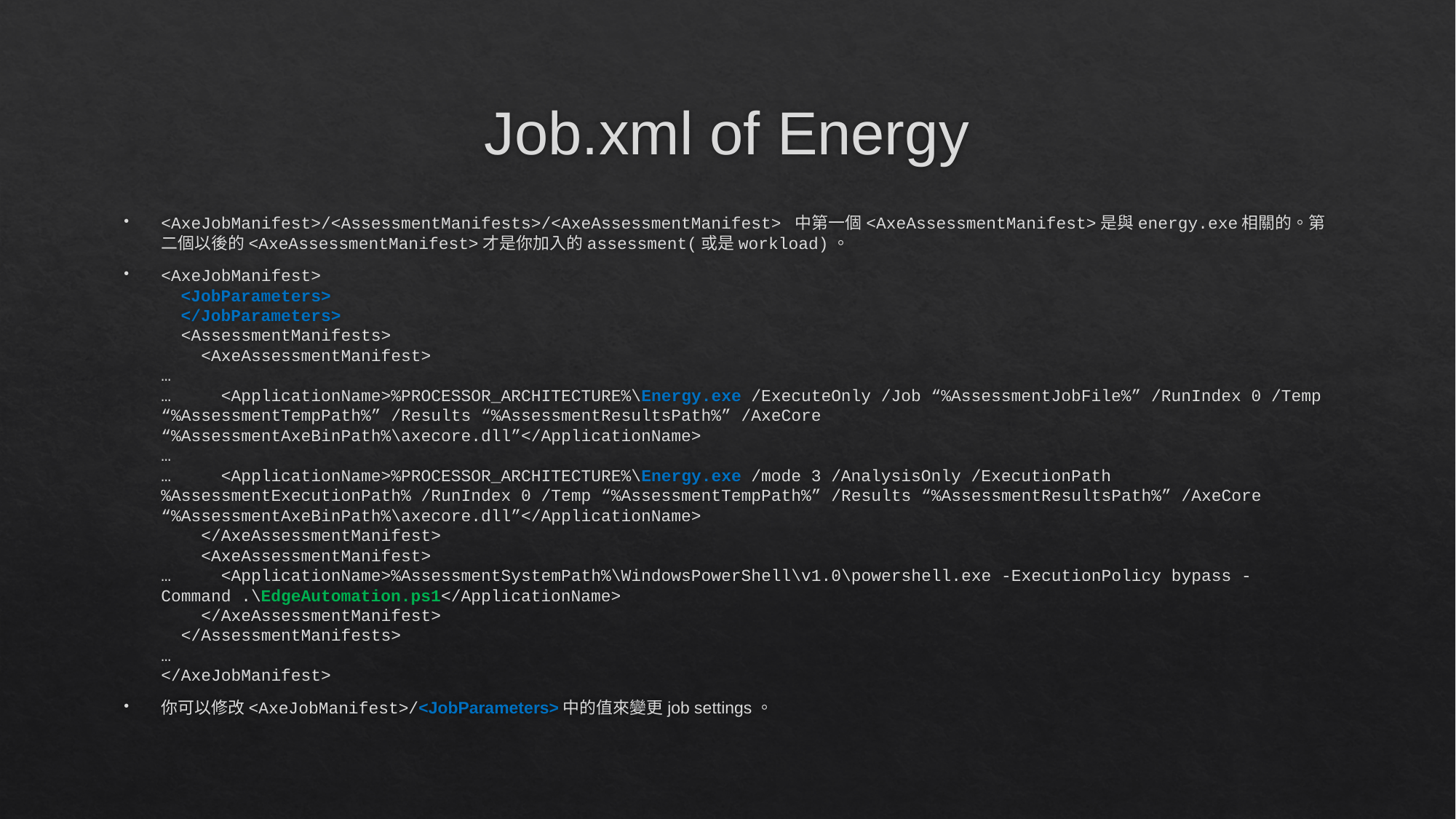

# Job.xml of Energy
<AxeJobManifest>/<AssessmentManifests>/<AxeAssessmentManifest> 中第一個<AxeAssessmentManifest>是與energy.exe相關的。第二個以後的<AxeAssessmentManifest>才是你加入的assessment(或是workload)。
<AxeJobManifest>
  <JobParameters>
  </JobParameters>
  <AssessmentManifests>
    <AxeAssessmentManifest>
…
…     <ApplicationName>%PROCESSOR_ARCHITECTURE%\Energy.exe /ExecuteOnly /Job “%AssessmentJobFile%” /RunIndex 0 /Temp “%AssessmentTempPath%” /Results “%AssessmentResultsPath%” /AxeCore “%AssessmentAxeBinPath%\axecore.dll”</ApplicationName>
…
…     <ApplicationName>%PROCESSOR_ARCHITECTURE%\Energy.exe /mode 3 /AnalysisOnly /ExecutionPath %AssessmentExecutionPath% /RunIndex 0 /Temp “%AssessmentTempPath%” /Results “%AssessmentResultsPath%” /AxeCore “%AssessmentAxeBinPath%\axecore.dll”</ApplicationName>
    </AxeAssessmentManifest>
    <AxeAssessmentManifest>
…     <ApplicationName>%AssessmentSystemPath%\WindowsPowerShell\v1.0\powershell.exe -ExecutionPolicy bypass -Command .\EdgeAutomation.ps1</ApplicationName>
    </AxeAssessmentManifest>
  </AssessmentManifests>
…
</AxeJobManifest>
你可以修改<AxeJobManifest>/<JobParameters>中的值來變更job settings。